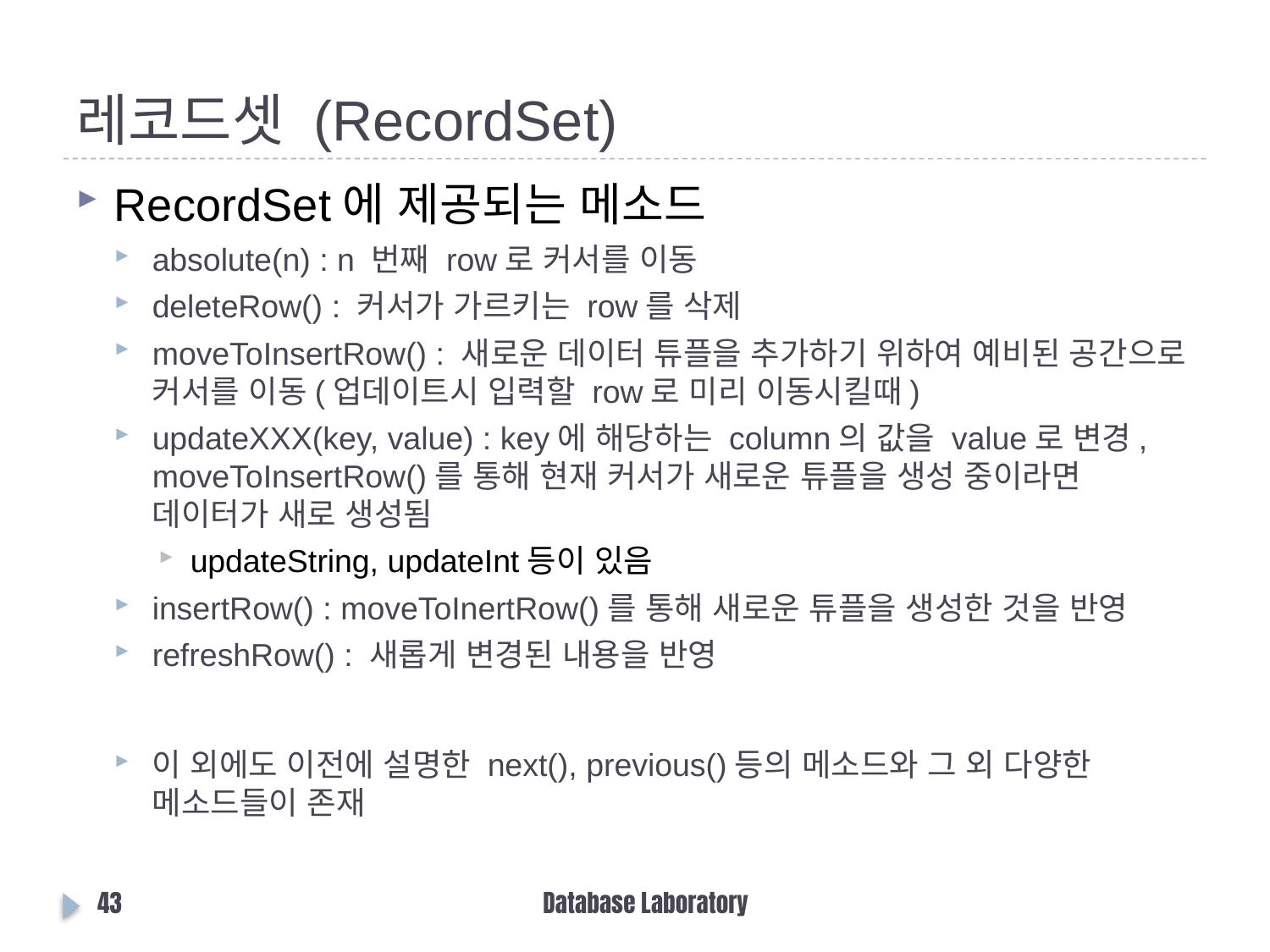

# 레코드셋 (RecordSet)
RecordSet에 제공되는 메소드
absolute(n) : n 번째 row로 커서를 이동
deleteRow() : 커서가 가르키는 row를 삭제
moveToInsertRow() : 새로운 데이터 튜플을 추가하기 위하여 예비된 공간으로 커서를 이동(업데이트시 입력할 row로 미리 이동시킬때)
updateXXX(key, value) : key에 해당하는 column의 값을 value로 변경, moveToInsertRow()를 통해 현재 커서가 새로운 튜플을 생성 중이라면 데이터가 새로 생성됨
updateString, updateInt등이 있음
insertRow() : moveToInertRow()를 통해 새로운 튜플을 생성한 것을 반영
refreshRow() : 새롭게 변경된 내용을 반영

이 외에도 이전에 설명한 next(), previous()등의 메소드와 그 외 다양한 메소드들이 존재
43
Database Laboratory